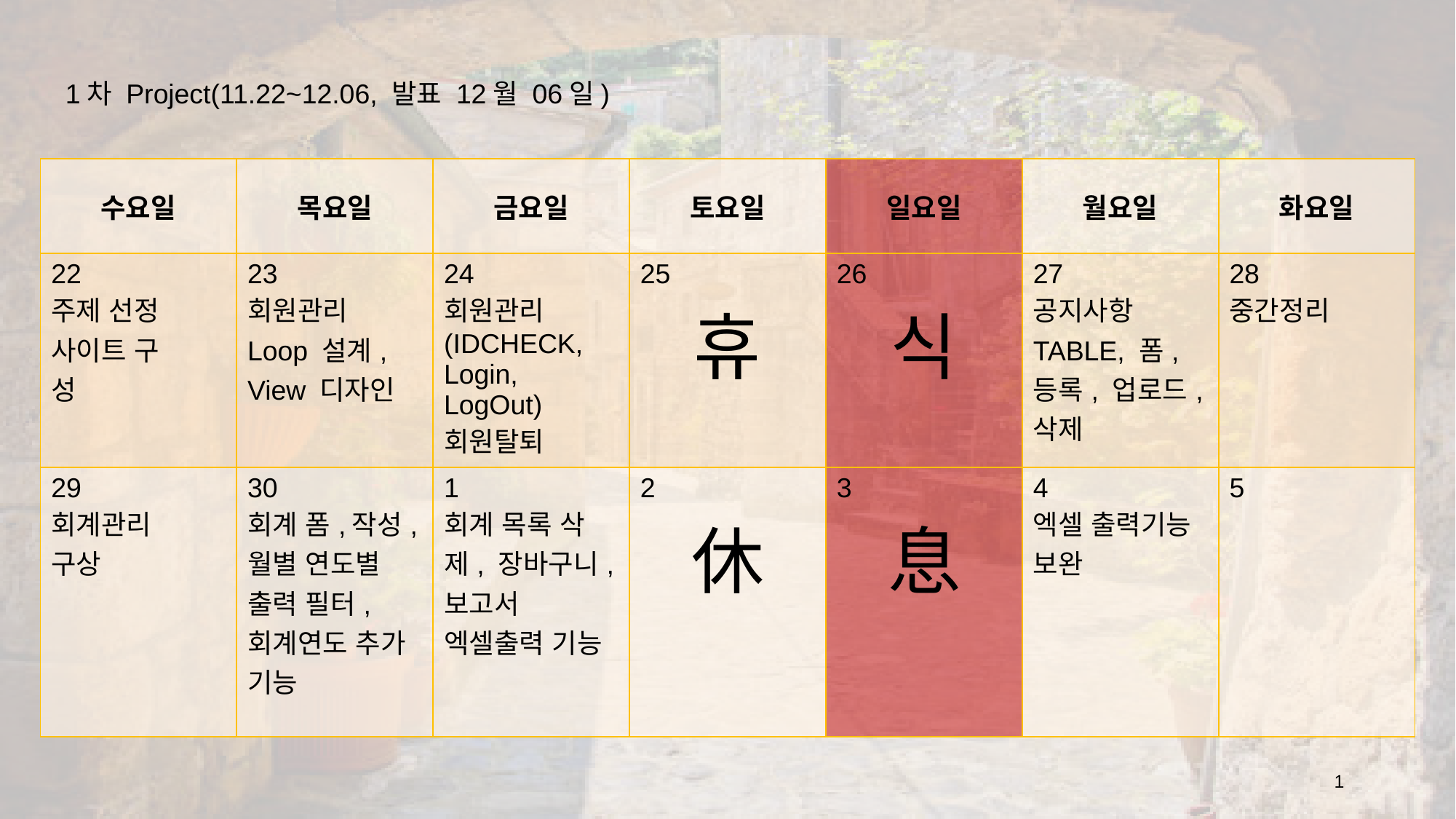

1차 Project(11.22~12.06, 발표 12월 06일)
| 수요일 | 목요일 | 금요일 | 토요일 | 일요일 | 월요일 | 화요일 |
| --- | --- | --- | --- | --- | --- | --- |
| 22 주제 선정 사이트 구 성 | 23 회원관리 Loop 설계, View 디자인 | 24 회원관리(IDCHECK, Login, LogOut) 회원탈퇴 | 25 휴 | 26 식 | 27 공지사항 TABLE, 폼, 등록, 업로드,삭제 | 28 중간정리 |
| 29 회계관리 구상 | 30 회계 폼,작성, 월별 연도별 출력 필터,회계연도 추가 기능 | 1 회계 목록 삭제, 장바구니, 보고서 엑셀출력 기능 | 2 休 | 3 息 | 4 엑셀 출력기능 보완 | 5 |
1